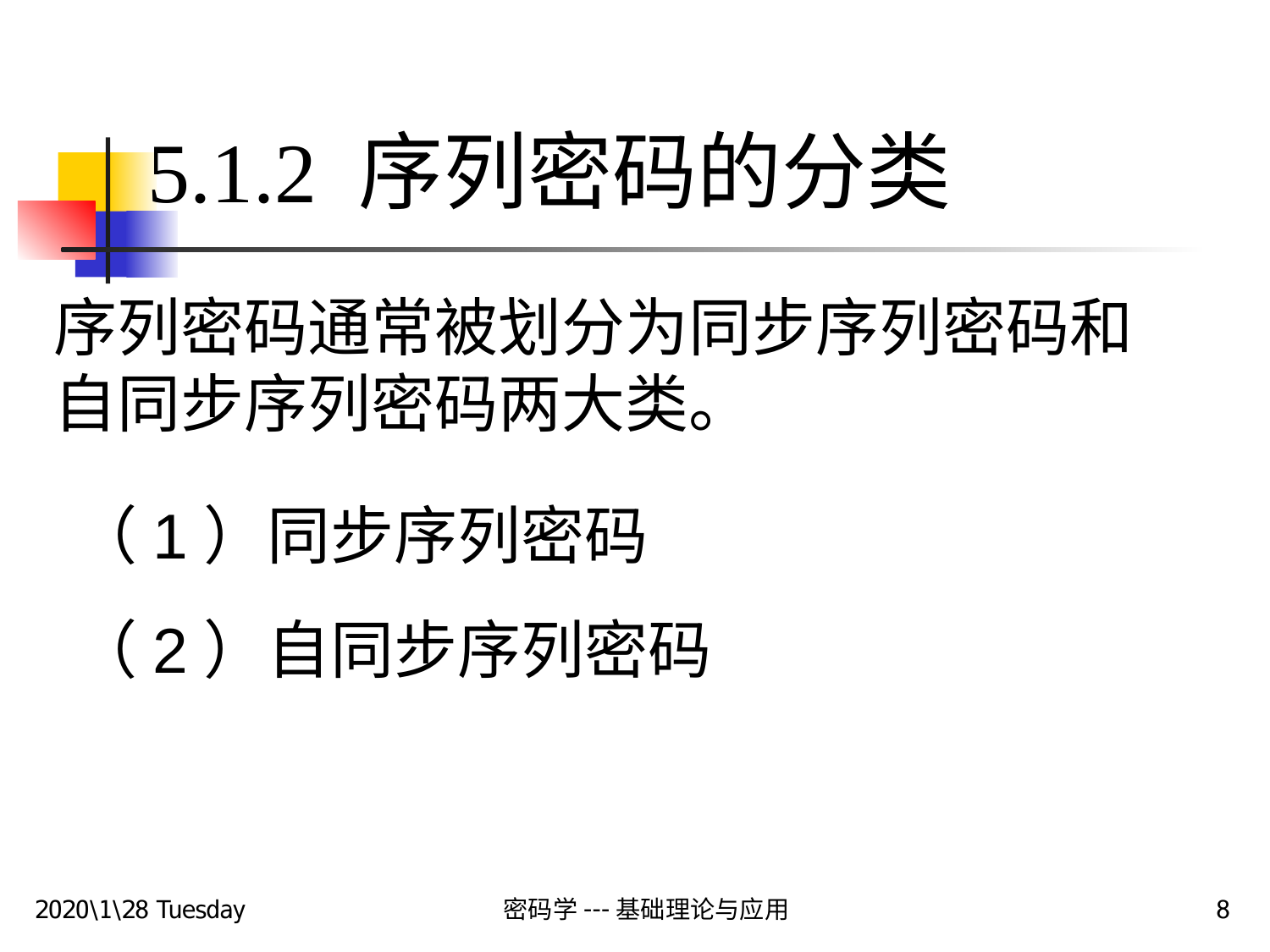

5.1.2 序列密码的分类
序列密码通常被划分为同步序列密码和自同步序列密码两大类。
（1）同步序列密码
（2）自同步序列密码

2020\1\28 Tuesday
密码学---基础理论与应用
8